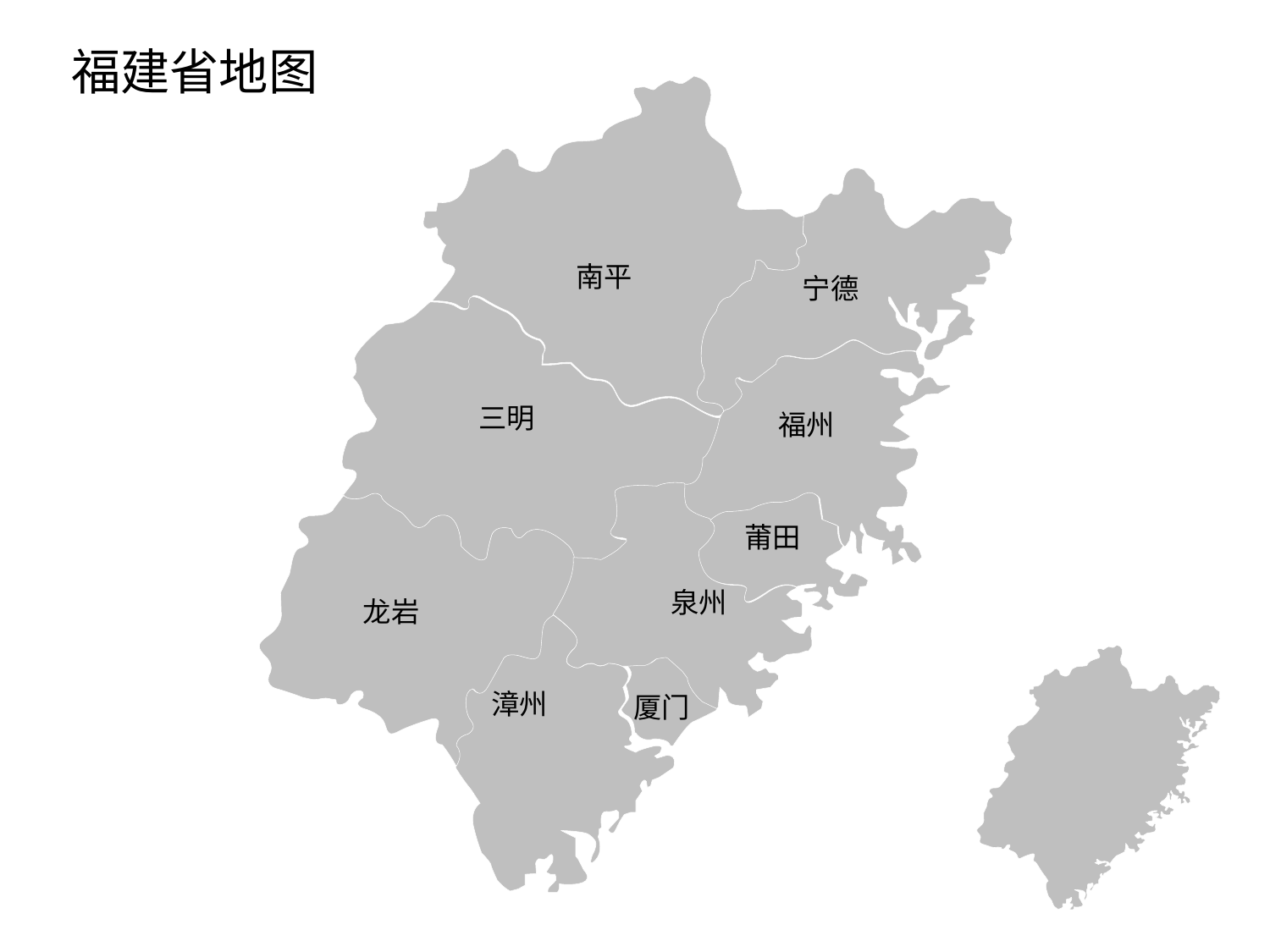

# 福建省地图

南平
宁德

三明
福州

莆田
泉州
龙岩

漳州
厦门